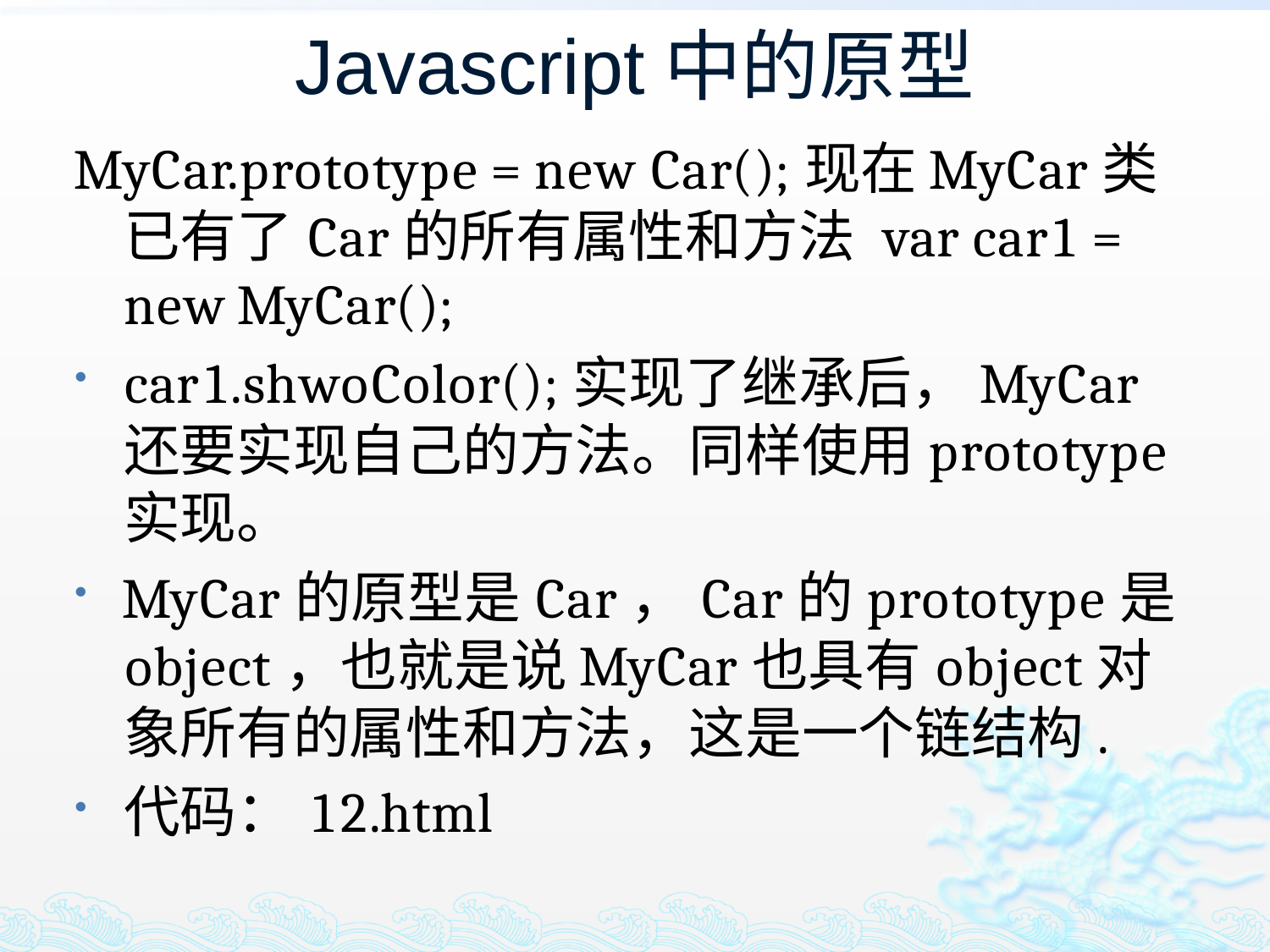

# Javascript中的原型
MyCar.prototype = new Car();现在MyCar类已有了Car的所有属性和方法 var car1 = new MyCar();
car1.shwoColor();实现了继承后，MyCar还要实现自己的方法。同样使用prototype实现。
MyCar的原型是Car，Car的prototype是object，也就是说MyCar也具有object对象所有的属性和方法，这是一个链结构.
代码：12.html